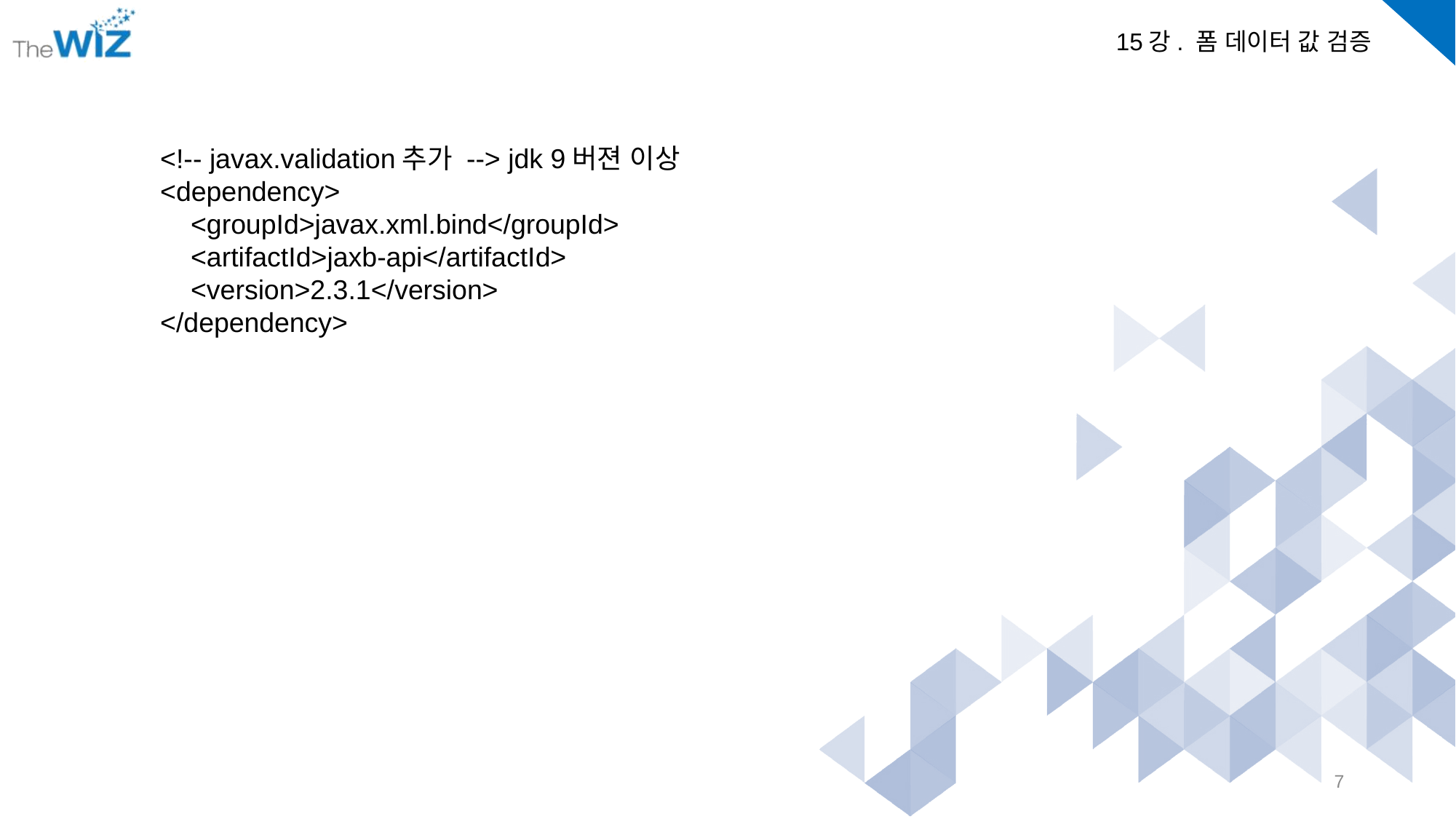

<!-- javax.validation추가 --> jdk 9버젼 이상
<dependency>
    <groupId>javax.xml.bind</groupId>
    <artifactId>jaxb-api</artifactId>
    <version>2.3.1</version>
</dependency>
7